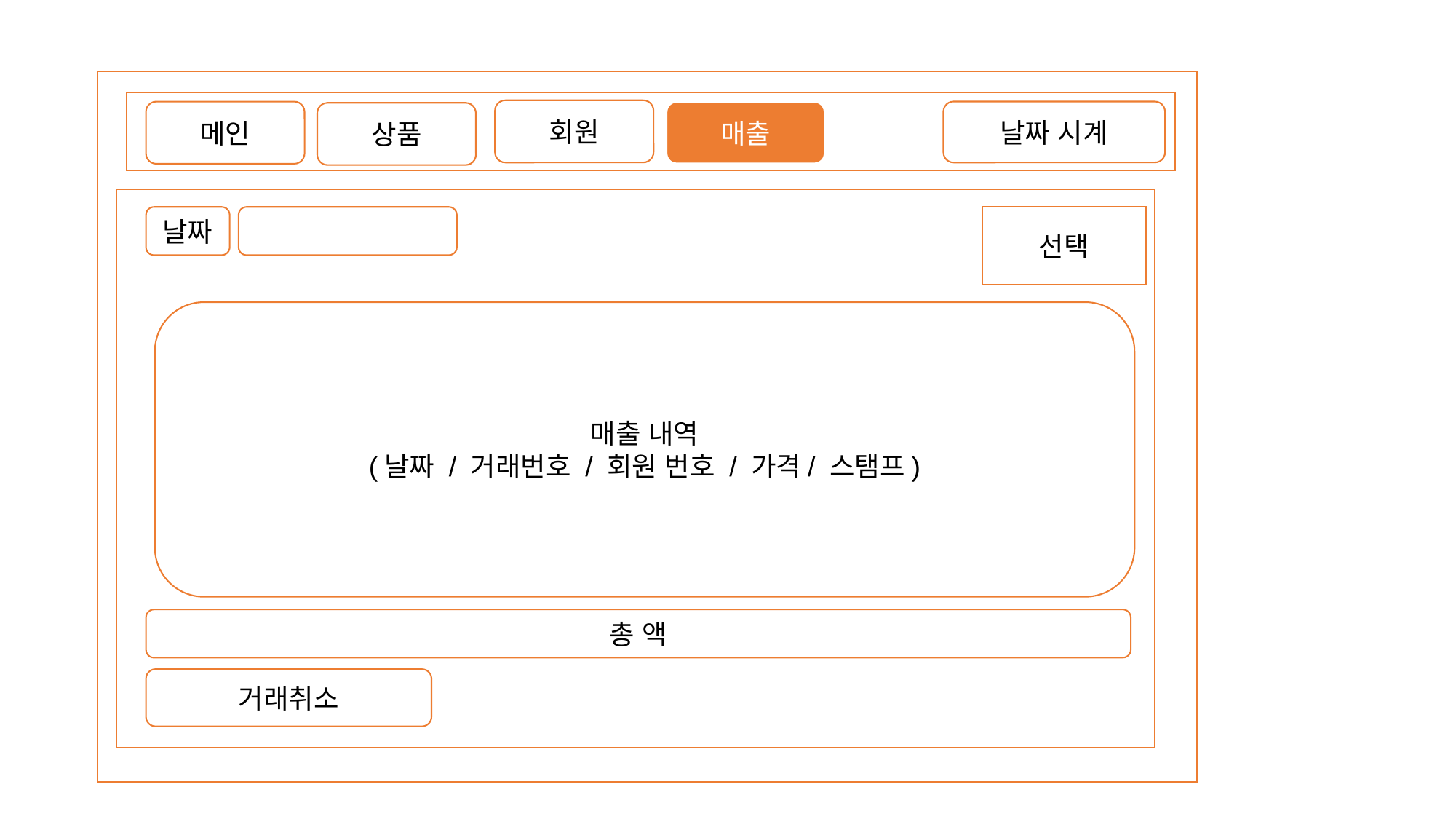

회원
메인
매출
날짜 시계
상품

날짜

선택
매출 내역
(날짜 / 거래번호 / 회원 번호 / 가격/ 스탬프)
총 액
거래취소